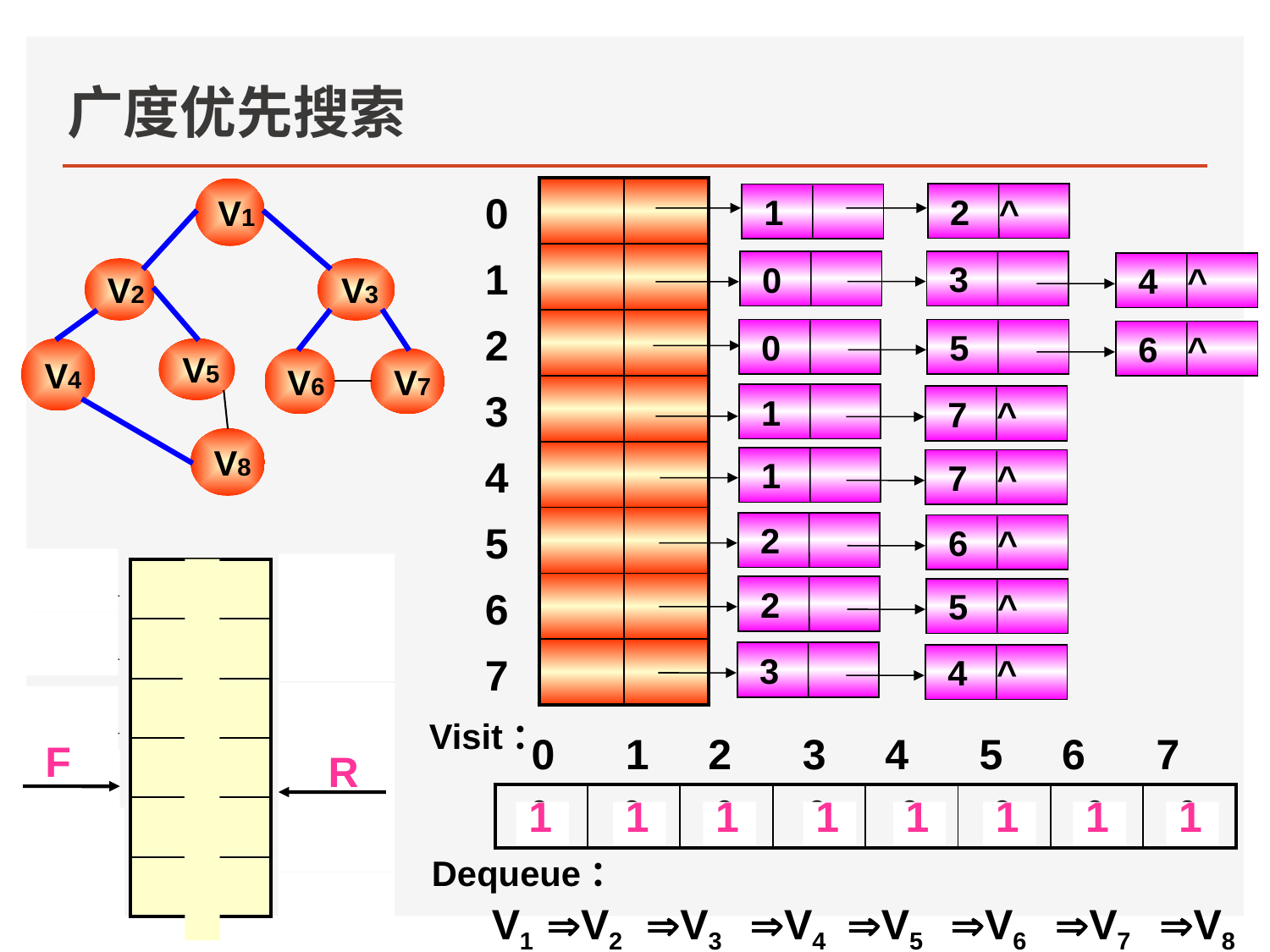

# 广度优先搜索
0
1
2
3
4
5
6
7
|  |  |
| --- | --- |
|  |  |
|  |  |
|  |  |
|  |  |
|  |  |
|  |  |
|  |  |
V1
V2
V3
V4
V5
V6
V7
V8
 1

 2   ^

 3

 0

 4   ^

 0

 5

 6   ^

 1

 7   ^

 1

 7   ^

 2

 6   ^

 2

 5   ^

 3

 4   ^

F

R

|  |
| --- |
|  |
|  |
|  |
|  |
|  |
5
F

R

4
F

R

3
Visit：
  0      1     2      3     4      5     6      7
F

F

R

R

2
| 0 | 0 | 0 | 0 | 0 | 0 | 0 | 0 |
| --- | --- | --- | --- | --- | --- | --- | --- |

R

1
1
1
1
1
1
1
1
F

R

7
1
Dequeue：
F

F

R

R

0
6
V1
⇒V2
⇒V3
⇒V4
⇒V5
⇒V6
⇒V7
⇒V8